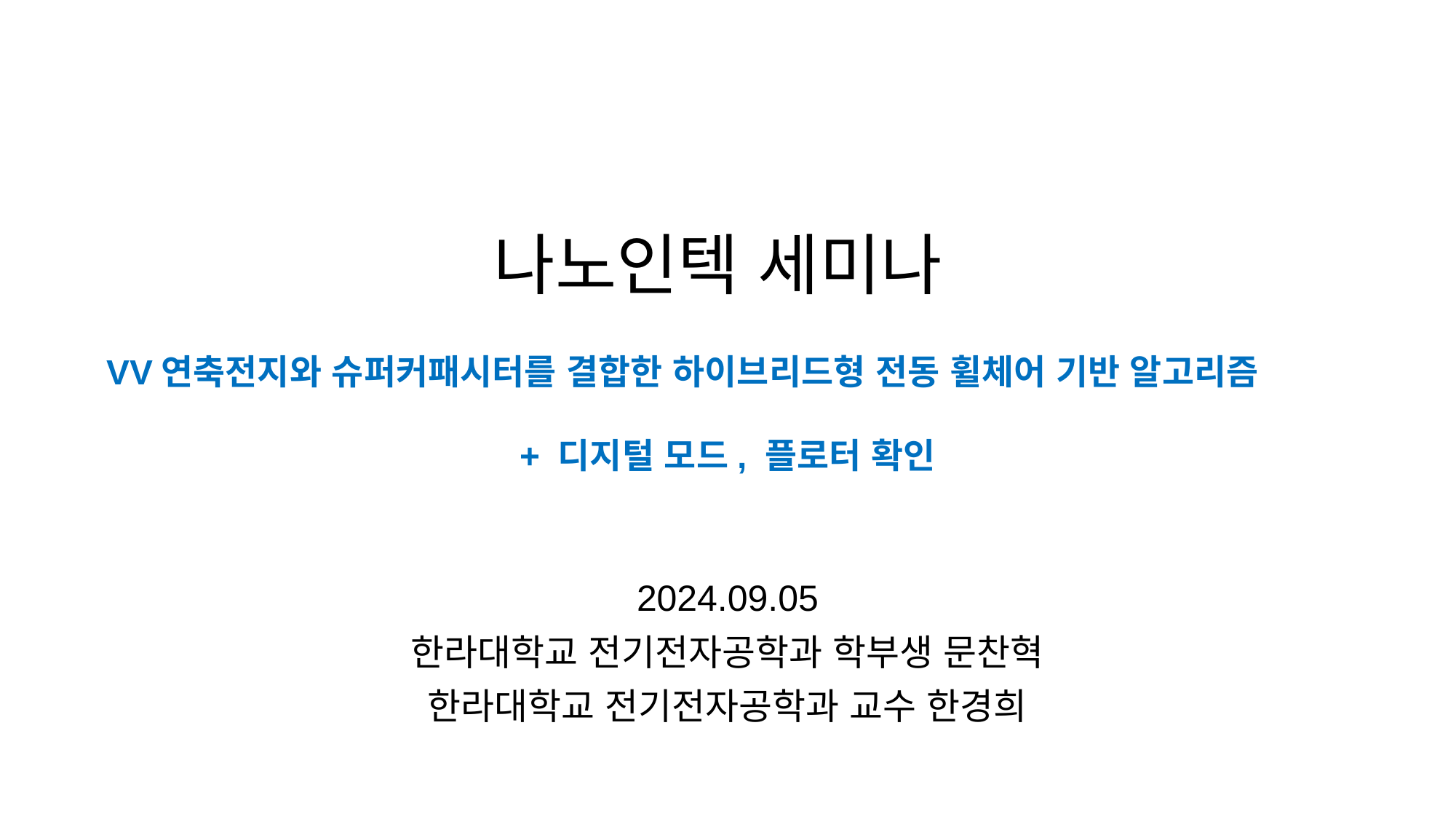

# 나노인텍 세미나
VV연축전지와 슈퍼커패시터를 결합한 하이브리드형 전동 휠체어 기반 알고리즘

+ 디지털 모드, 플로터 확인
2024.09.05
한라대학교 전기전자공학과 학부생 문찬혁
한라대학교 전기전자공학과 교수 한경희